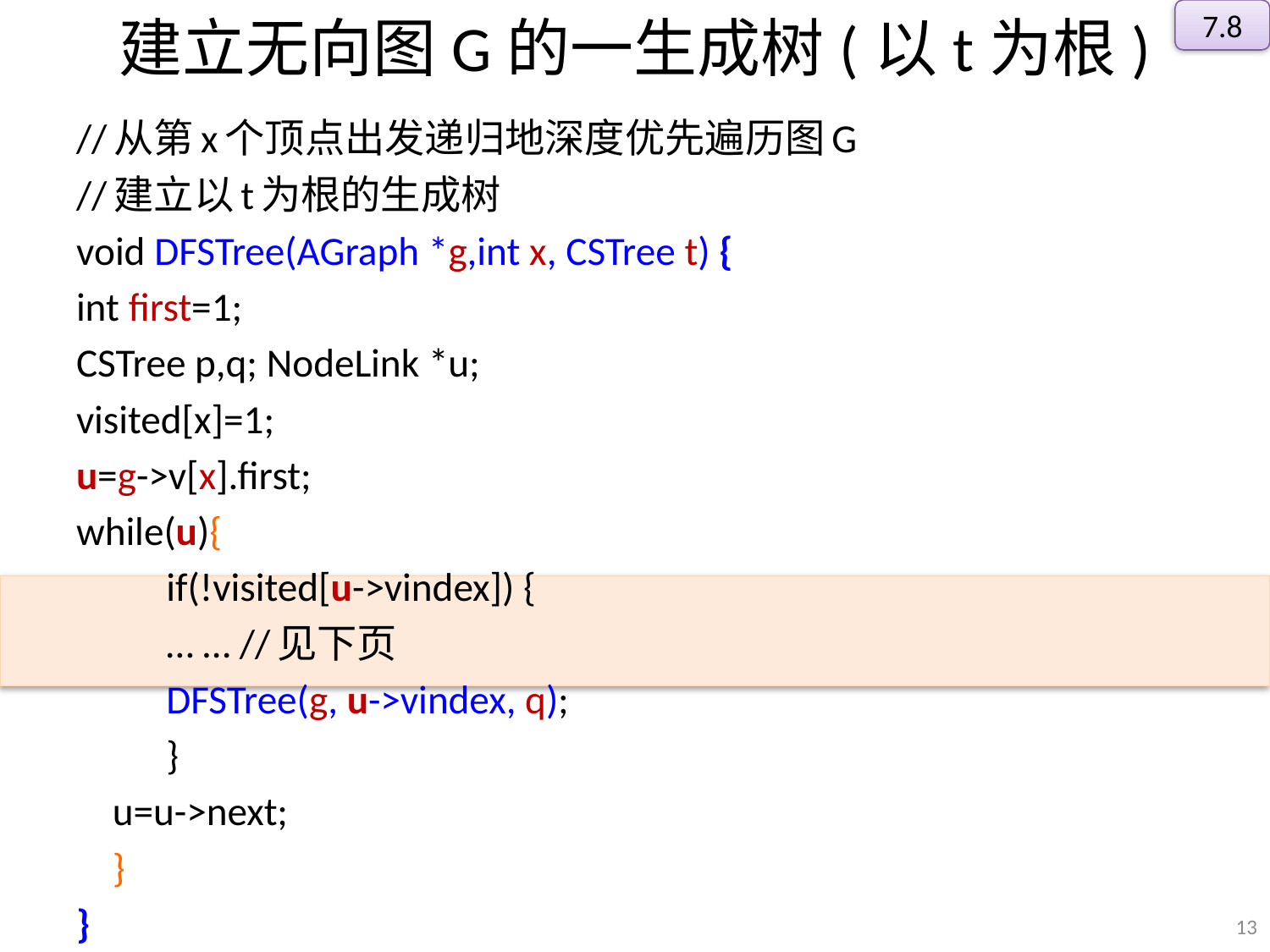

7.8
# 建立无向图G的一生成树(以t为根)
//从第x个顶点出发递归地深度优先遍历图G
//建立以t为根的生成树
void DFSTree(AGraph *g,int x, CSTree t) {
int first=1;
CSTree p,q; NodeLink *u;
visited[x]=1;
u=g->v[x].first;
while(u){
 	if(!visited[u->vindex]) {
		… … //见下页
		DFSTree(g, u->vindex, q);
 	}
    u=u->next;
    }
}

13